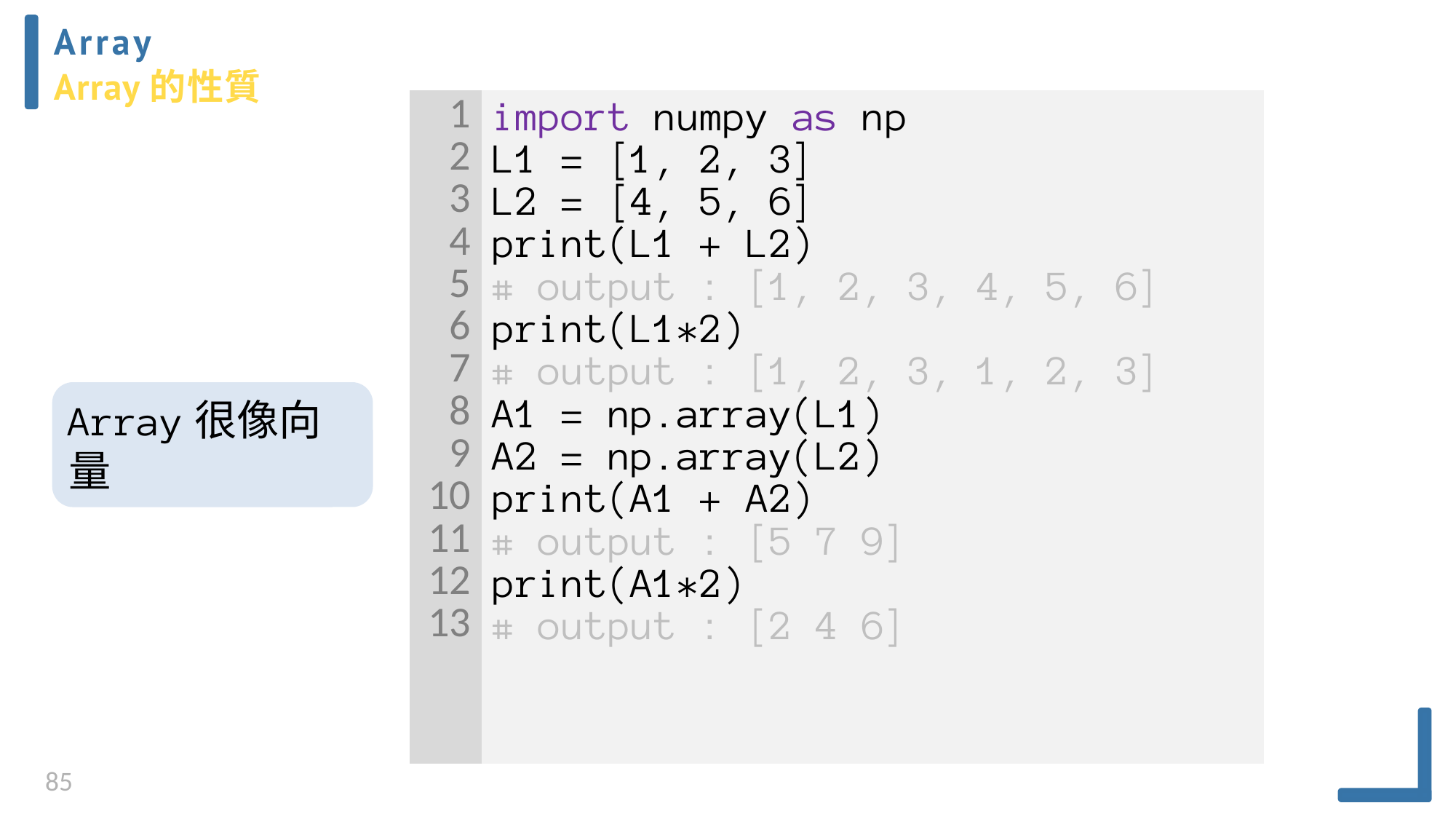

Array
Array的性質
| 1 2 3 4 5 6 7 8 9 10 11 12 13 | import numpy as np L1 = [1, 2, 3] L2 = [4, 5, 6] print(L1 + L2) # output : [1, 2, 3, 4, 5, 6] print(L1\*2) # output : [1, 2, 3, 1, 2, 3] A1 = np.array(L1) A2 = np.array(L2) print(A1 + A2) # output : [5 7 9] print(A1\*2) # output : [2 4 6] |
| --- | --- |
Array很像向量

85